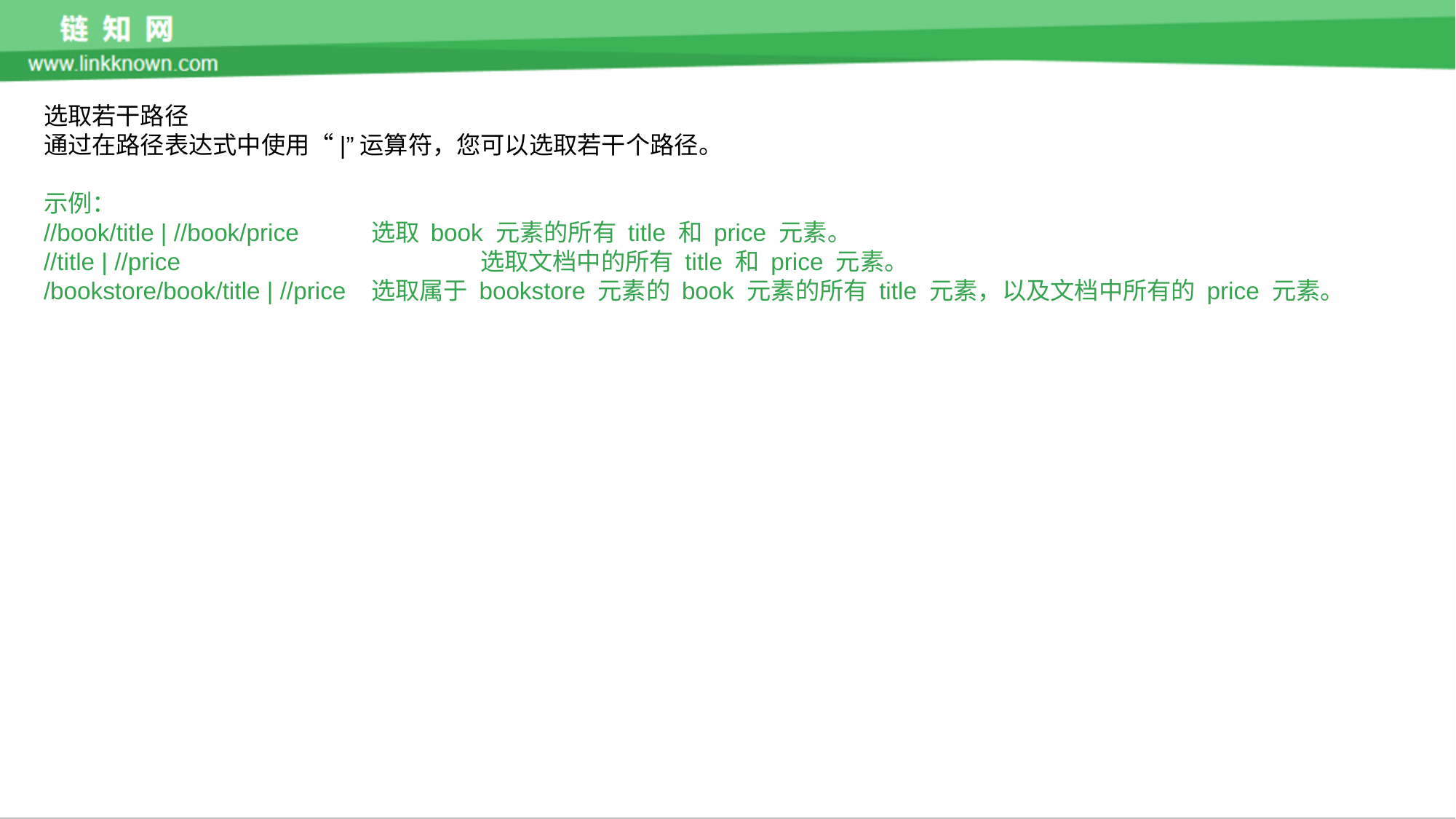

选取若干路径
通过在路径表达式中使用“|”运算符，您可以选取若干个路径。

示例：
//book/title | //book/price	选取 book 元素的所有 title 和 price 元素。
//title | //price			选取文档中的所有 title 和 price 元素。
/bookstore/book/title | //price	选取属于 bookstore 元素的 book 元素的所有 title 元素，以及文档中所有的 price 元素。